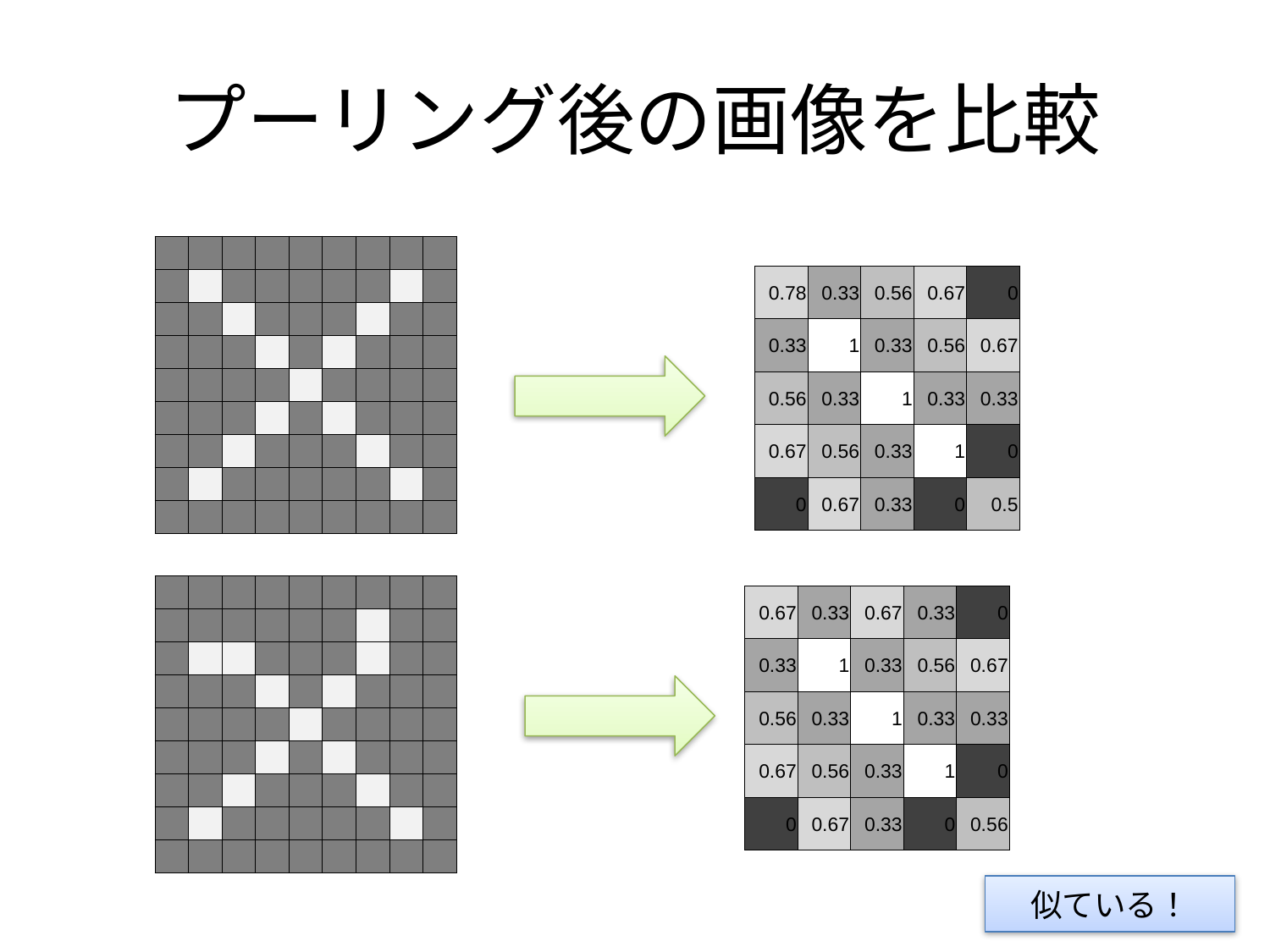

# プーリング後の画像を比較
|  |  |  |  |  |  |  |  |  |
| --- | --- | --- | --- | --- | --- | --- | --- | --- |
|  |  |  |  |  |  |  |  |  |
|  |  |  |  |  |  |  |  |  |
|  |  |  |  |  |  |  |  |  |
|  |  |  |  |  |  |  |  |  |
|  |  |  |  |  |  |  |  |  |
|  |  |  |  |  |  |  |  |  |
|  |  |  |  |  |  |  |  |  |
|  |  |  |  |  |  |  |  |  |
| 0.78 | 0.33 | 0.56 | 0.67 | 0 |
| --- | --- | --- | --- | --- |
| 0.33 | 1 | 0.33 | 0.56 | 0.67 |
| 0.56 | 0.33 | 1 | 0.33 | 0.33 |
| 0.67 | 0.56 | 0.33 | 1 | 0 |
| 0 | 0.67 | 0.33 | 0 | 0.5 |

|  |  |  |  |  |  |  |  |  |
| --- | --- | --- | --- | --- | --- | --- | --- | --- |
|  |  |  |  |  |  |  |  |  |
|  |  |  |  |  |  |  |  |  |
|  |  |  |  |  |  |  |  |  |
|  |  |  |  |  |  |  |  |  |
|  |  |  |  |  |  |  |  |  |
|  |  |  |  |  |  |  |  |  |
|  |  |  |  |  |  |  |  |  |
|  |  |  |  |  |  |  |  |  |
| 0.67 | 0.33 | 0.67 | 0.33 | 0 |
| --- | --- | --- | --- | --- |
| 0.33 | 1 | 0.33 | 0.56 | 0.67 |
| 0.56 | 0.33 | 1 | 0.33 | 0.33 |
| 0.67 | 0.56 | 0.33 | 1 | 0 |
| 0 | 0.67 | 0.33 | 0 | 0.56 |

似ている！